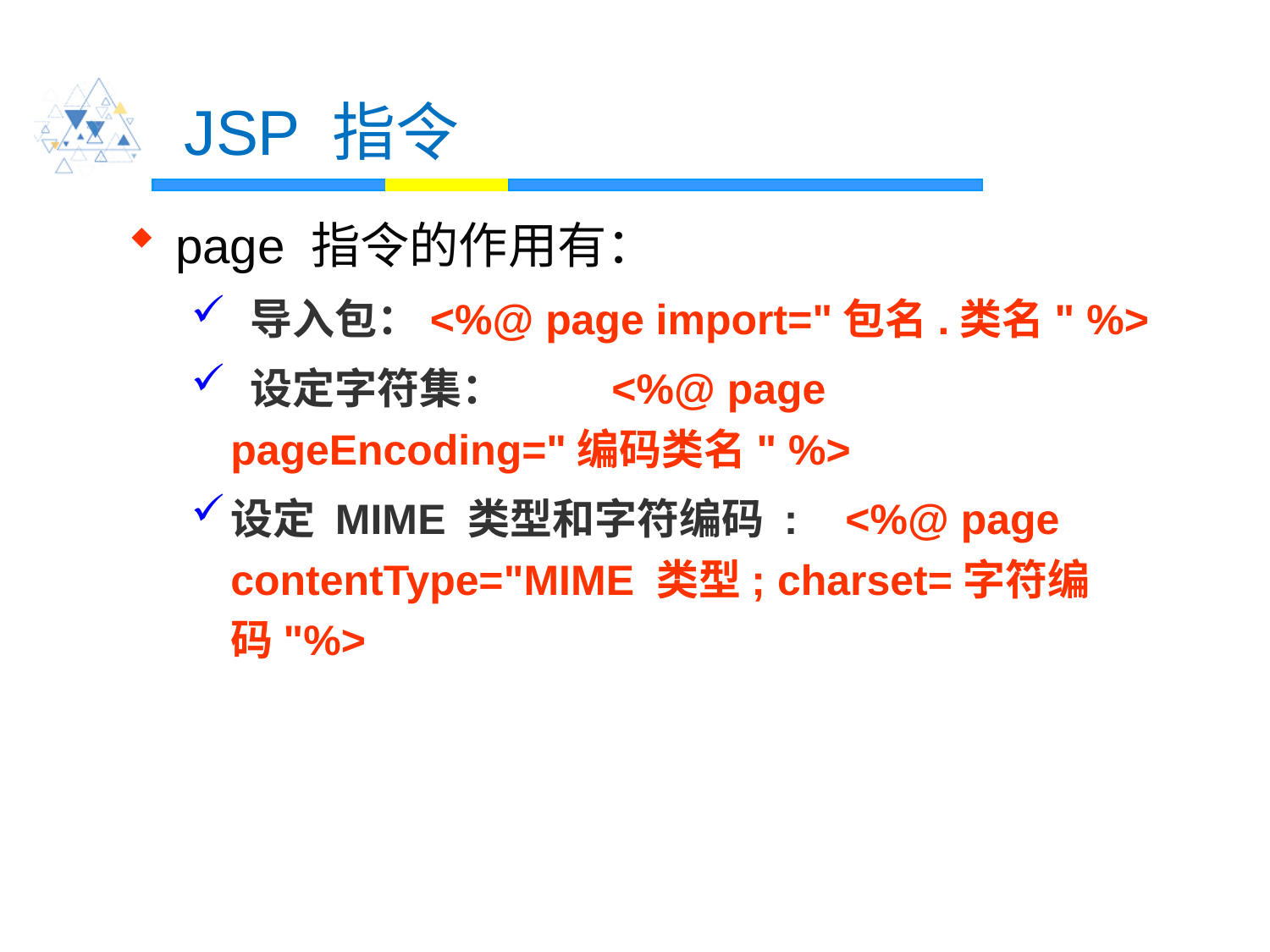

# JSP 指令
page 指令的作用有：
 导入包：<%@ page import="包名.类名" %>
 设定字符集：	<%@ page pageEncoding="编码类名" %>
设定 MIME 类型和字符编码 :    <%@ page contentType="MIME 类型; charset=字符编码"%>